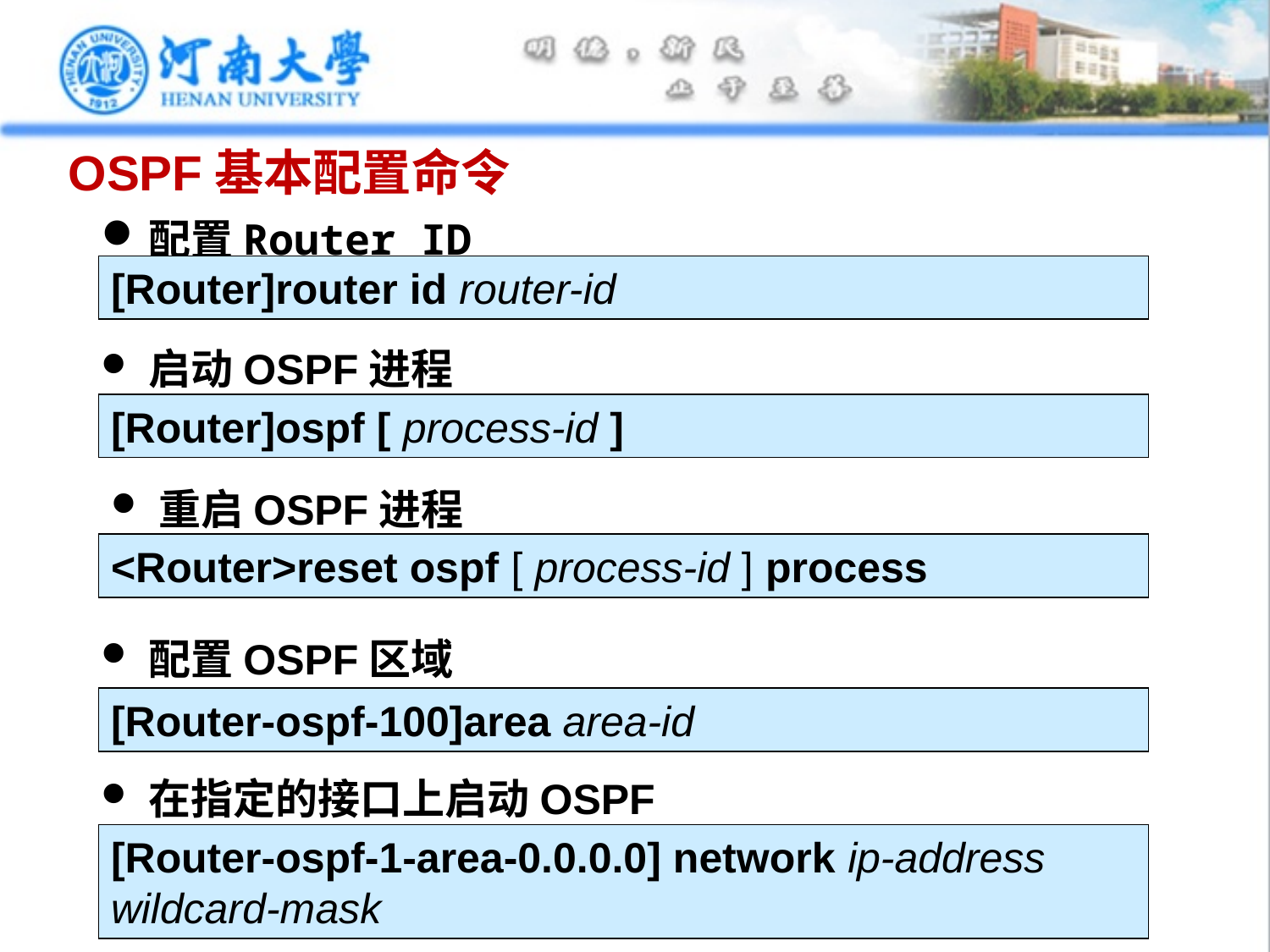

# OSPF基本配置命令
配置Router ID
[Router]router id router-id
启动OSPF进程
[Router]ospf [ process-id ]
重启OSPF进程
<Router>reset ospf [ process-id ] process
配置OSPF区域
[Router-ospf-100]area area-id
在指定的接口上启动OSPF
[Router-ospf-1-area-0.0.0.0] network ip-address wildcard-mask